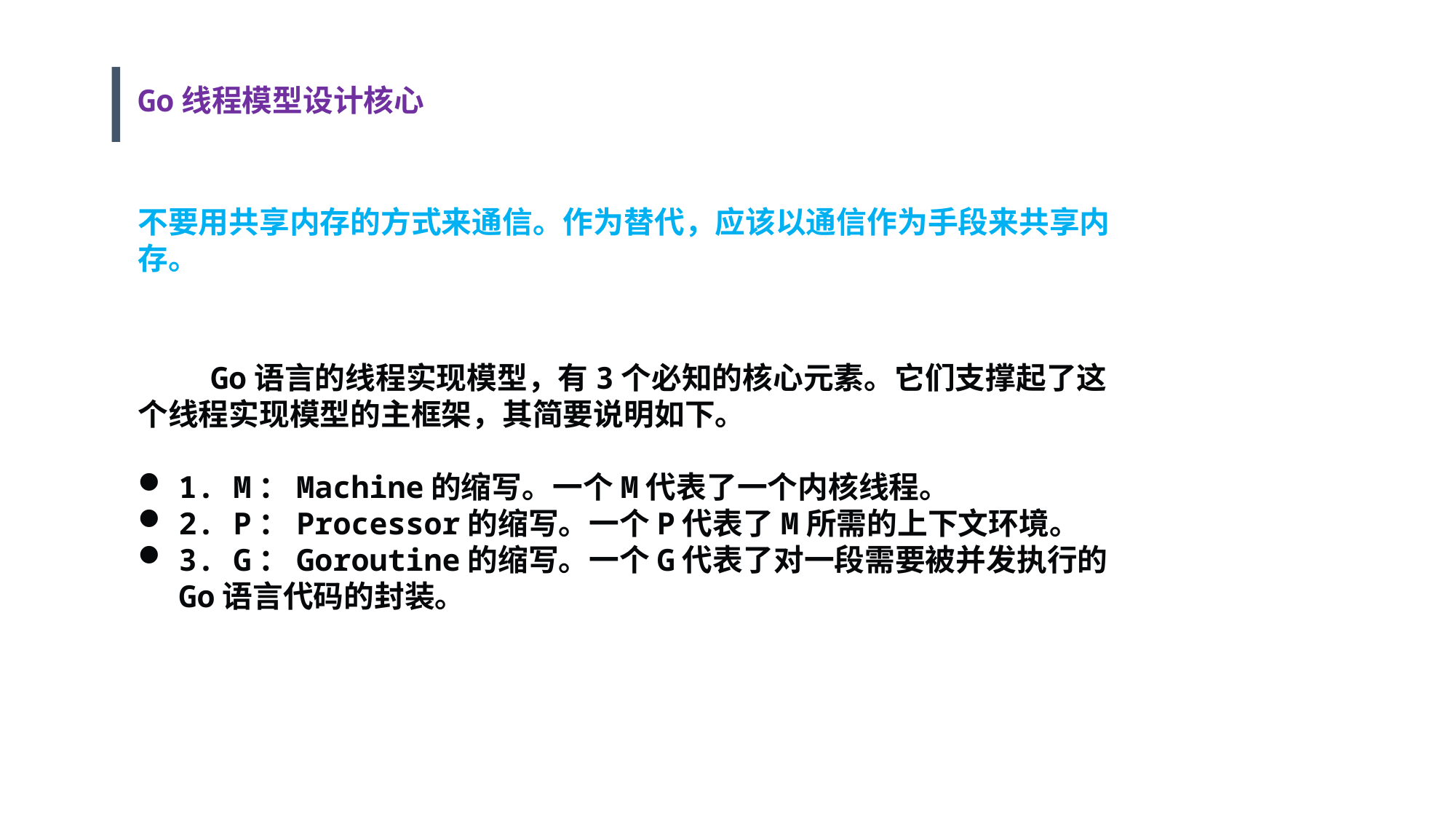

Go线程模型设计核心
不要用共享内存的方式来通信。作为替代，应该以通信作为手段来共享内存。

    Go语言的线程实现模型，有3个必知的核心元素。它们支撑起了这个线程实现模型的主框架，其简要说明如下。

1. M：Machine的缩写。一个M代表了一个内核线程。
2. P：Processor的缩写。一个P代表了M所需的上下文环境。
3. G：Goroutine的缩写。一个G代表了对一段需要被并发执行的Go语言代码的封装。

PPT模板下载：www.1ppt.com/moban/     行业PPT模板：www.1ppt.com/hangye/
节日PPT模板：www.1ppt.com/jieri/           PPT素材下载：www.1ppt.com/sucai/
PPT背景图片：www.1ppt.com/beijing/      PPT图表下载：www.1ppt.com/tubiao/
优秀PPT下载：www.1ppt.com/xiazai/        PPT教程： www.1ppt.com/powerpoint/
Word教程： www.1ppt.com/word/              Excel教程：www.1ppt.com/excel/
资料下载：www.1ppt.com/ziliao/                PPT课件下载：www.1ppt.com/kejian/
范文下载：www.1ppt.com/fanwen/             试卷下载：www.1ppt.com/shiti/
教案下载：www.1ppt.com/jiaoan/        PPT论坛：www.1ppt.cn